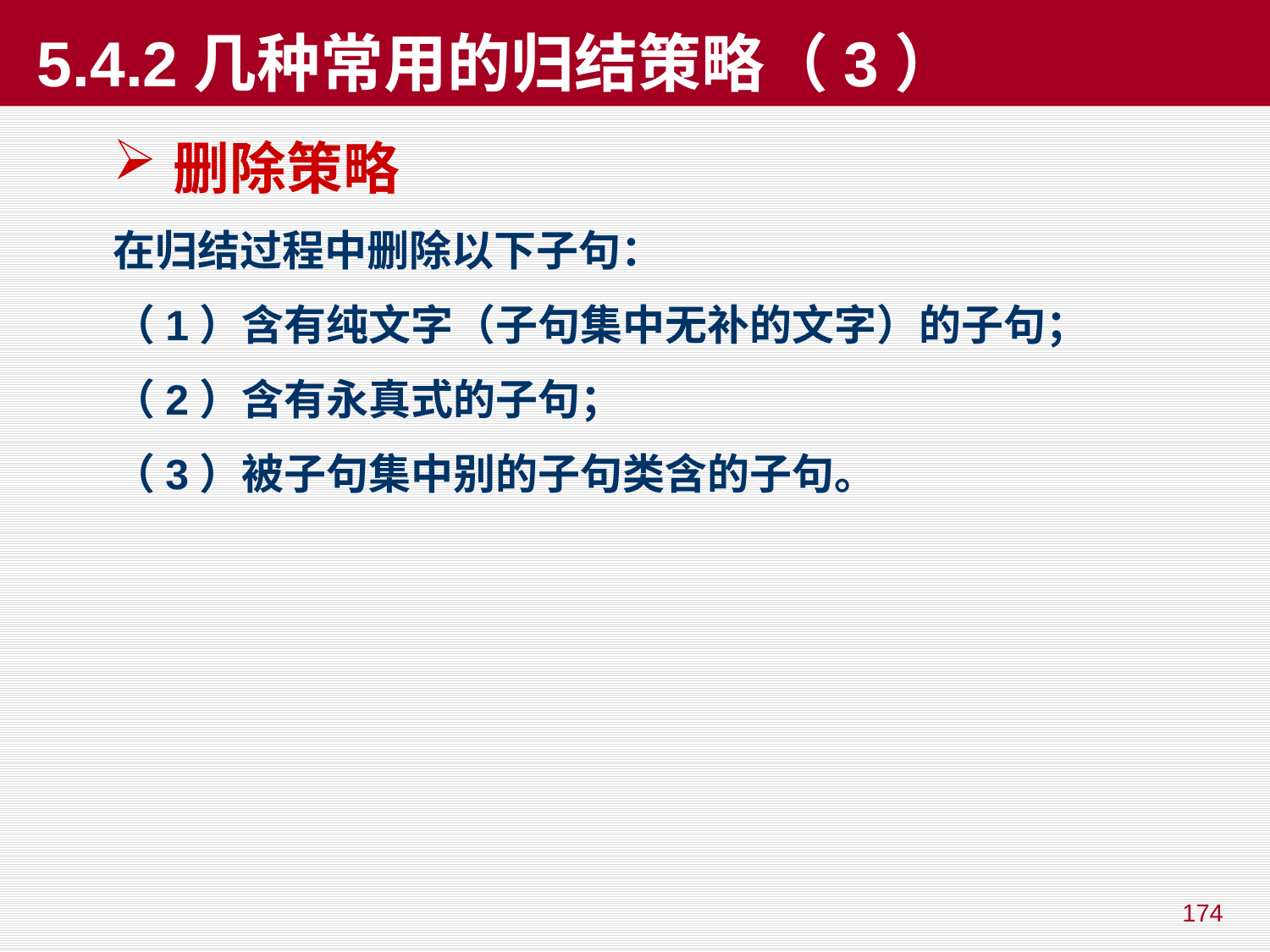

# 5.4.2几种常用的归结策略（3）
删除策略
在归结过程中删除以下子句：
（1）含有纯文字（子句集中无补的文字）的子句；
（2）含有永真式的子句；
（3）被子句集中别的子句类含的子句。

174